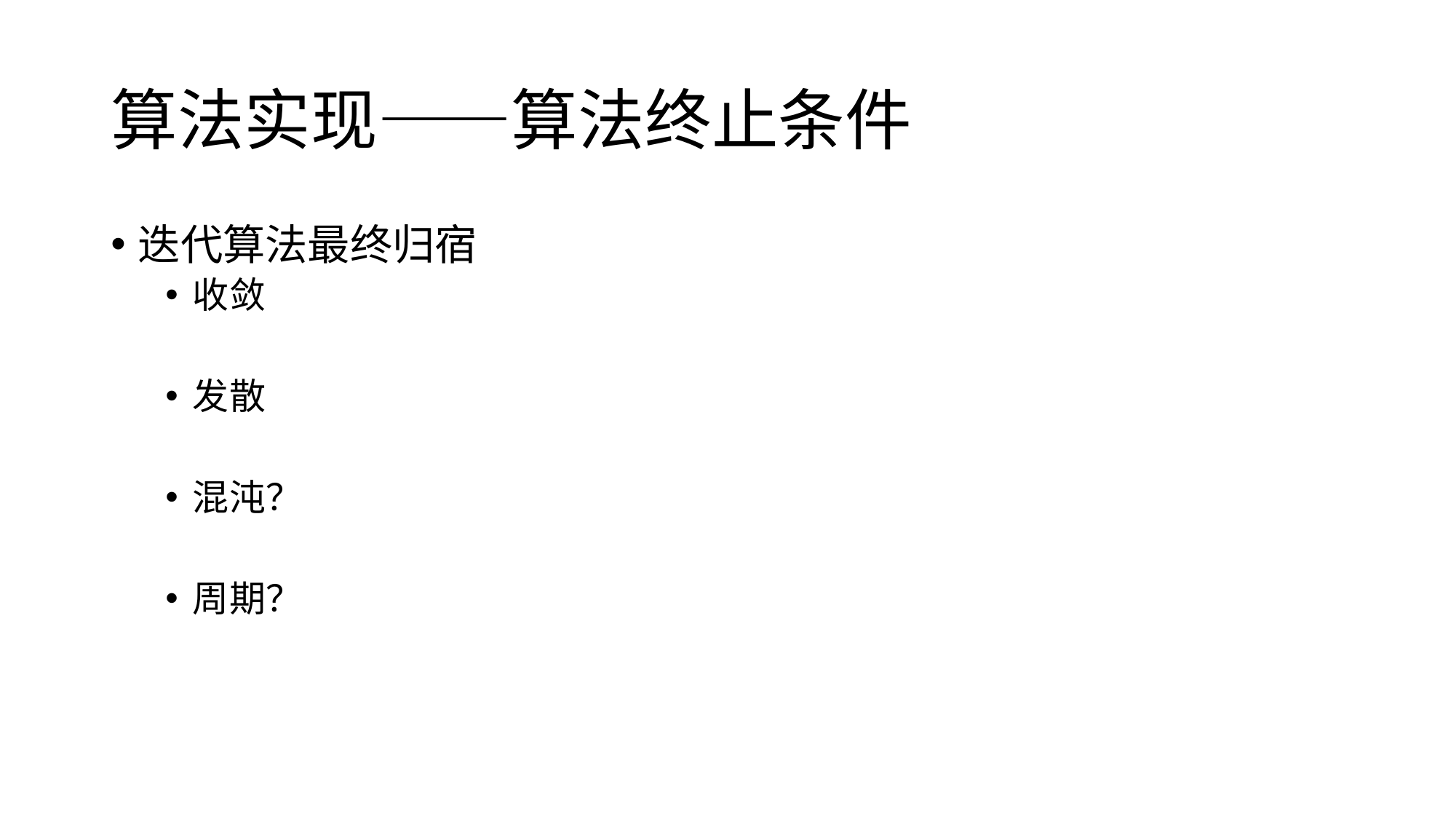

# 算法实现——算法终止条件
迭代算法最终归宿
收敛

发散

混沌？

周期？